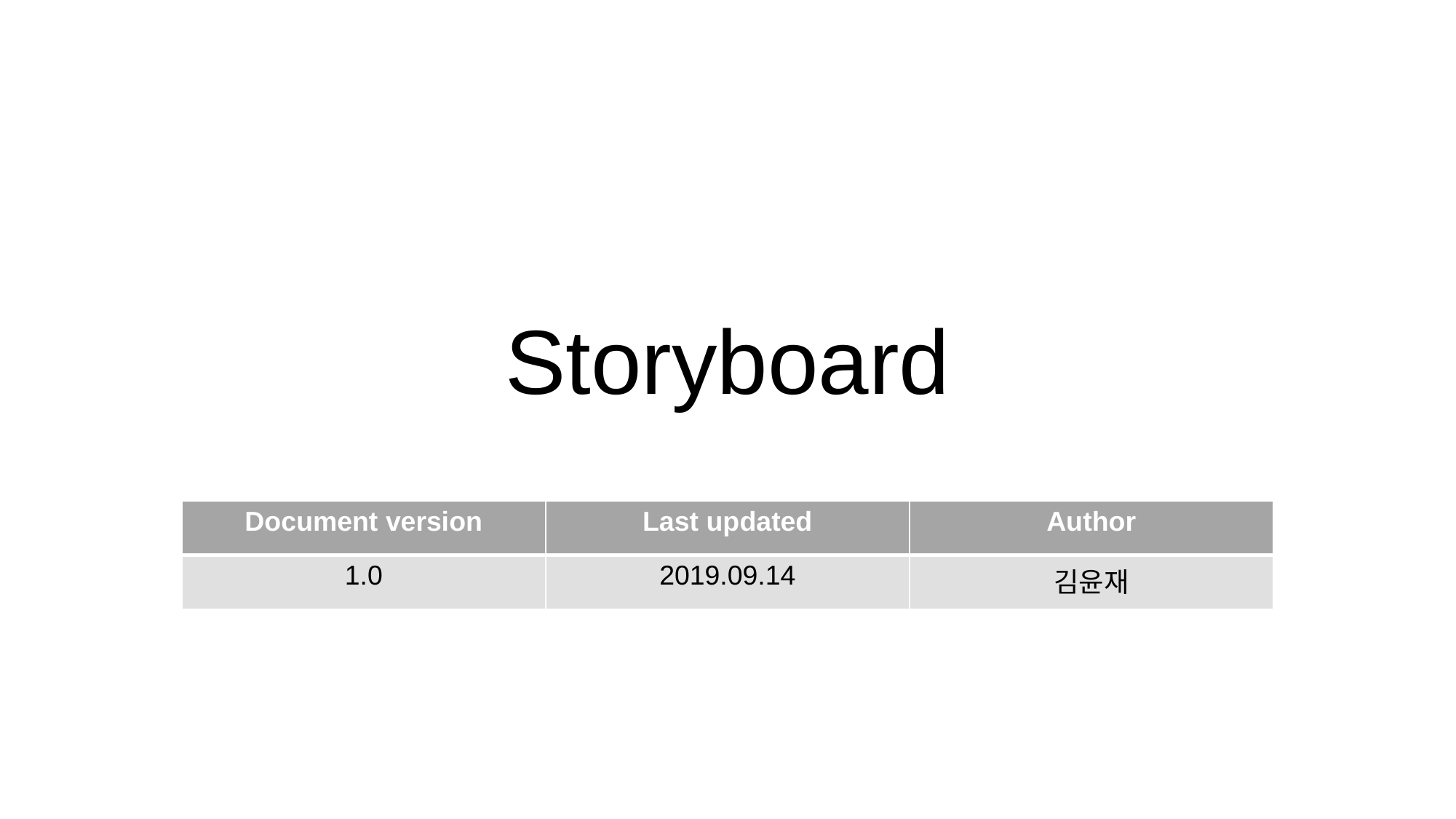

# Storyboard
| Document version | Last updated | Author |
| --- | --- | --- |
| 1.0 | 2019.09.14 | 김윤재 |